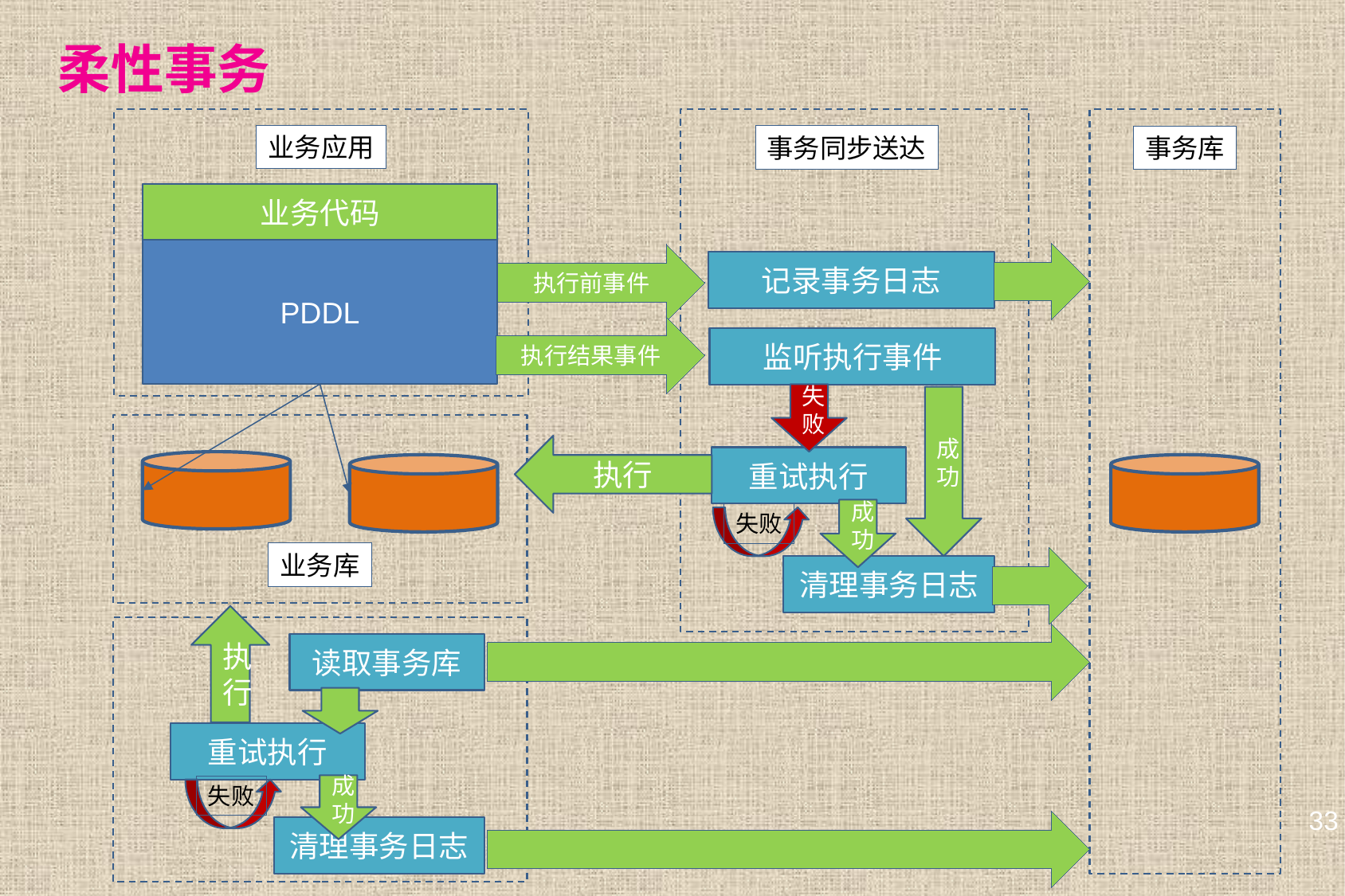

# 柔性事务

业务应用
事务同步送达
事务库
业务代码
PDDL

执行前事件
记录事务日志
执行结果事件
监听执行事件
失败
成功

执行
重试执行

成功
失败

业务库

清理事务日志
执行

读取事务库

重试执行
成功
失败

清理事务日志